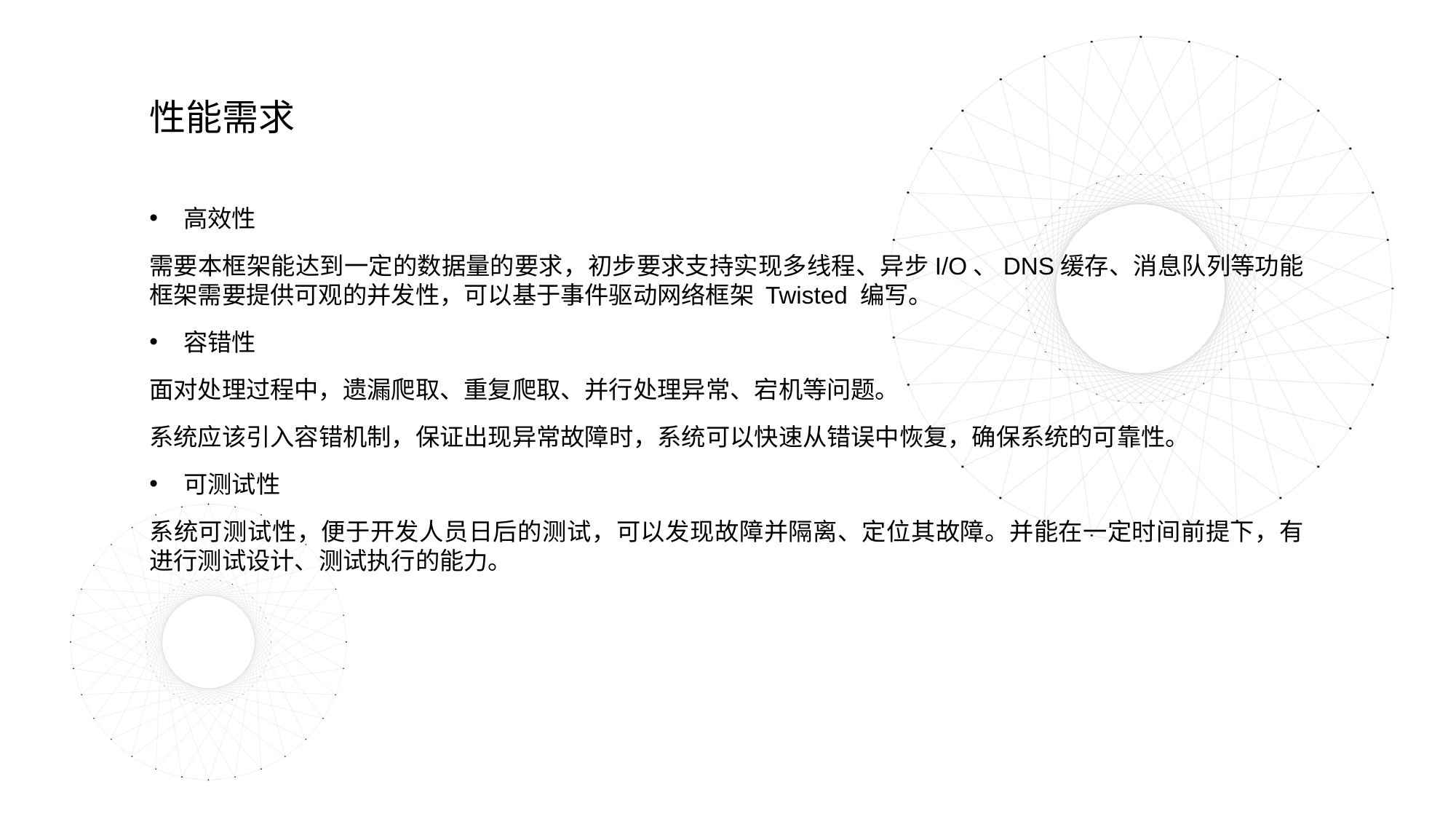

性能需求
高效性
需要本框架能达到一定的数据量的要求，初步要求支持实现多线程、异步I/O、DNS缓存、消息队列等功能框架需要提供可观的并发性，可以基于事件驱动网络框架 Twisted 编写。
容错性
面对处理过程中，遗漏爬取、重复爬取、并行处理异常、宕机等问题。
系统应该引入容错机制，保证出现异常故障时，系统可以快速从错误中恢复，确保系统的可靠性。
可测试性
系统可测试性，便于开发人员日后的测试，可以发现故障并隔离、定位其故障。并能在一定时间前提下，有进行测试设计、测试执行的能力。